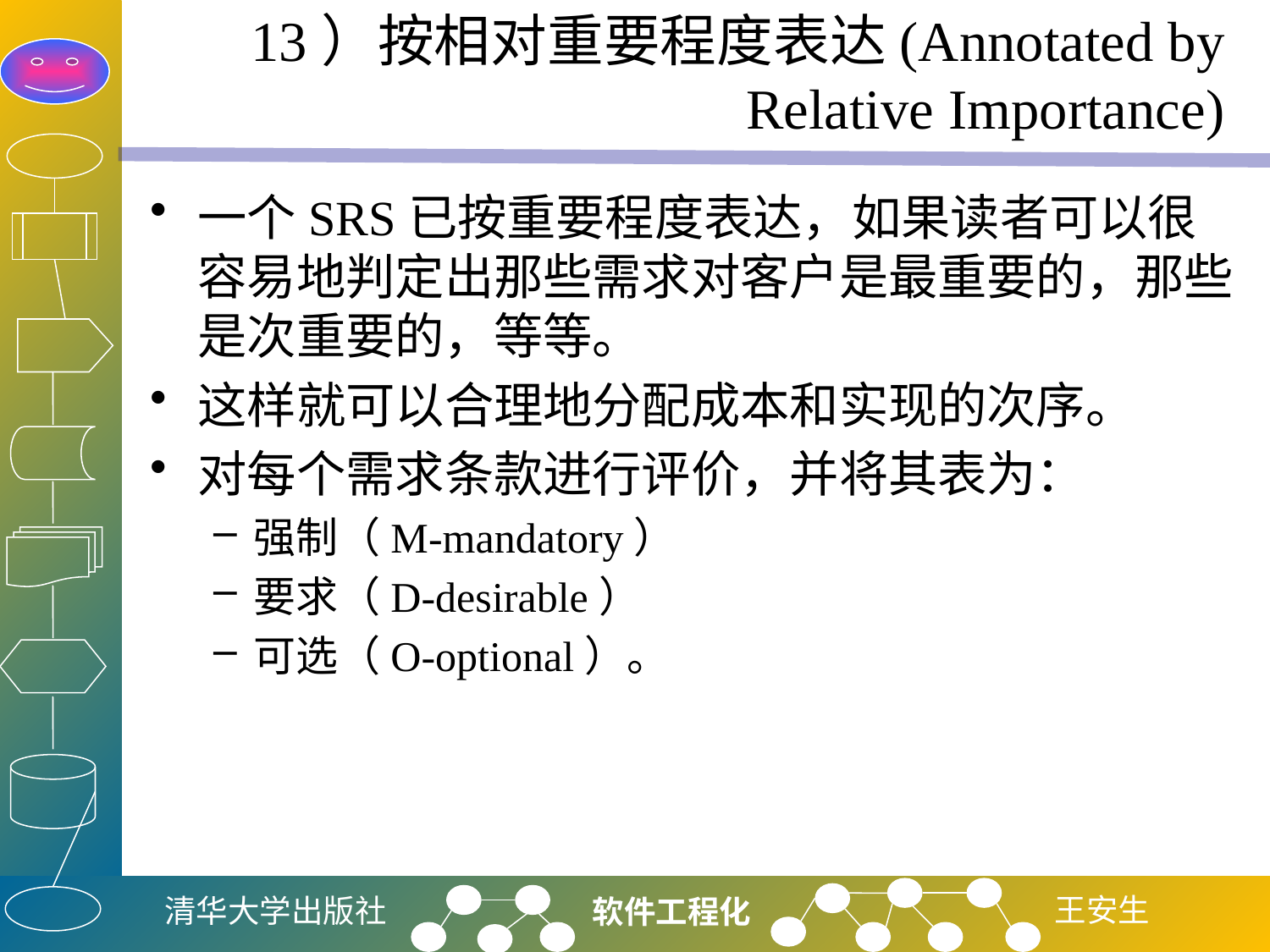

# 13）按相对重要程度表达(Annotated by Relative Importance)
一个SRS已按重要程度表达，如果读者可以很容易地判定出那些需求对客户是最重要的，那些是次重要的，等等。
这样就可以合理地分配成本和实现的次序。
对每个需求条款进行评价，并将其表为：
强制（M-mandatory）
要求（D-desirable）
可选（O-optional）。